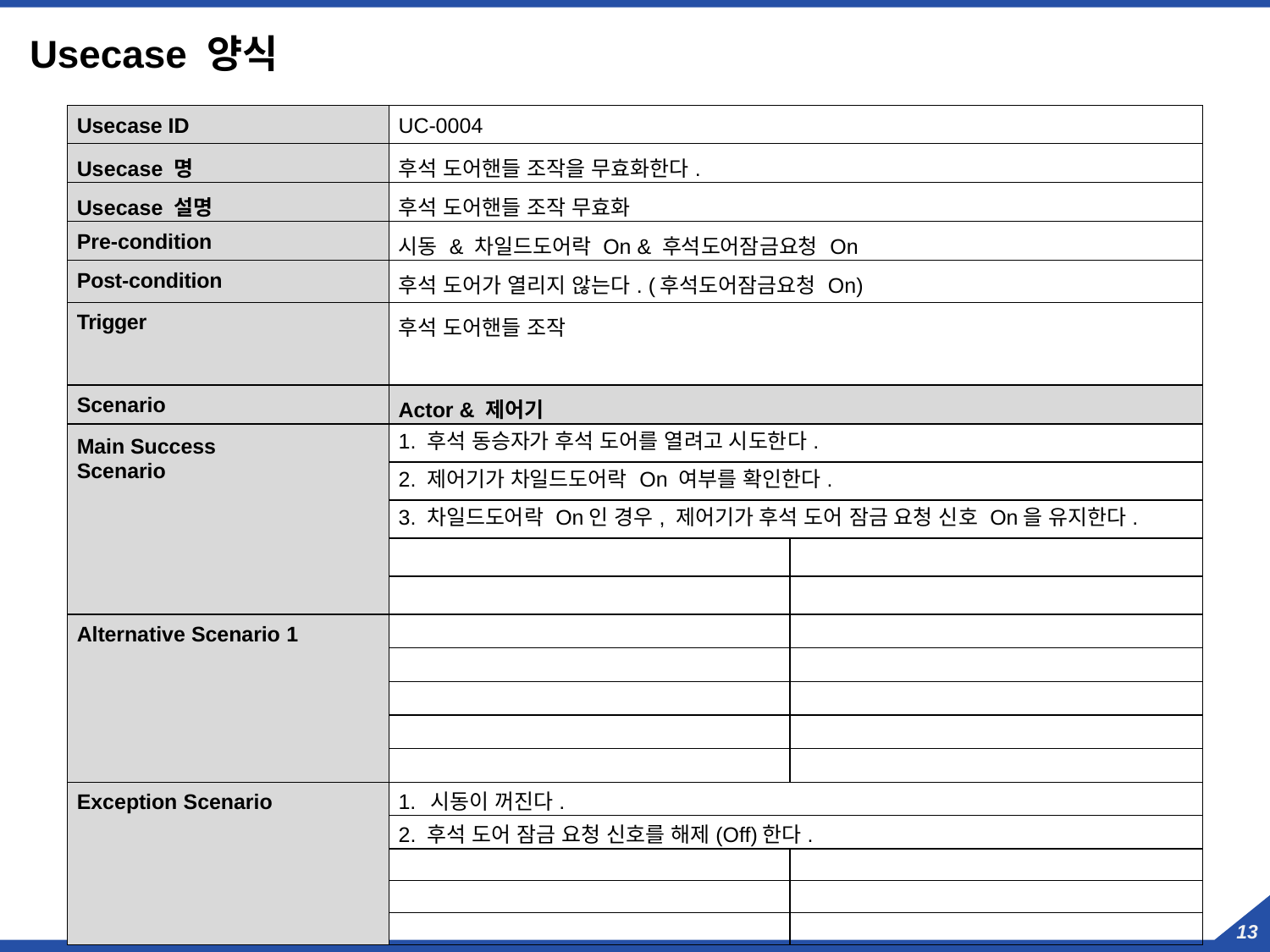

# Usecase 양식
| Usecase ID | UC-0004 |  |
| --- | --- | --- |
| Usecase 명 | 후석 도어핸들 조작을 무효화한다. |  |
| Usecase 설명 | 후석 도어핸들 조작 무효화 |  |
| Pre-condition | 시동 & 차일드도어락 On & 후석도어잠금요청 On |  |
| Post-condition | 후석 도어가 열리지 않는다. (후석도어잠금요청 On) |  |
| Trigger | 후석 도어핸들 조작 |  |
| Scenario | Actor & 제어기 |  |
| Main Success Scenario | 1. 후석 동승자가 후석 도어를 열려고 시도한다. | 1A. 시스템은 전원을 인가하고… |
|  | 2. 제어기가 차일드도어락 On 여부를 확인한다. | 2A |
|  | 3. 차일드도어락 On인 경우, 제어기가 후석 도어 잠금 요청 신호 On을 유지한다. |  |
|  |  |  |
|  |  |  |
| Alternative Scenario 1 |  |  |
|  |  |  |
|  |  |  |
|  |  |  |
|  |  |  |
| Exception Scenario | 시동이 꺼진다. |  |
|  | 2. 후석 도어 잠금 요청 신호를 해제(Off)한다. |  |
|  |  |  |
|  |  |  |
|  |  |  |